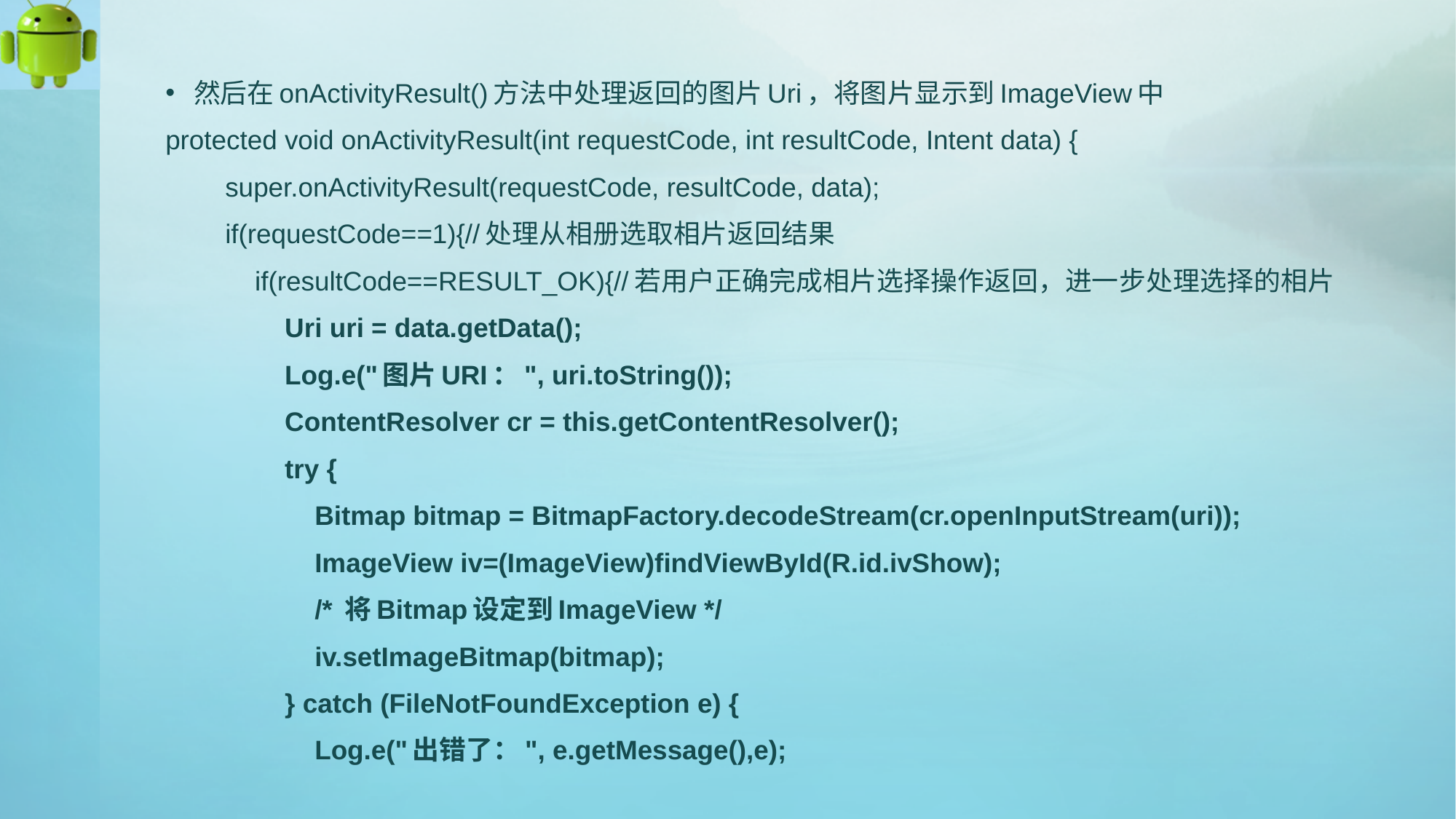

然后在onActivityResult()方法中处理返回的图片Uri，将图片显示到ImageView中
protected void onActivityResult(int requestCode, int resultCode, Intent data) {
        super.onActivityResult(requestCode, resultCode, data);
        if(requestCode==1){//处理从相册选取相片返回结果
            if(resultCode==RESULT_OK){//若用户正确完成相片选择操作返回，进一步处理选择的相片
                Uri uri = data.getData();
                Log.e("图片URI：", uri.toString());
                ContentResolver cr = this.getContentResolver();
                try {
                    Bitmap bitmap = BitmapFactory.decodeStream(cr.openInputStream(uri));
                    ImageView iv=(ImageView)findViewById(R.id.ivShow);
                    /* 将Bitmap设定到ImageView */
                    iv.setImageBitmap(bitmap);
                } catch (FileNotFoundException e) {
                    Log.e("出错了：", e.getMessage(),e);